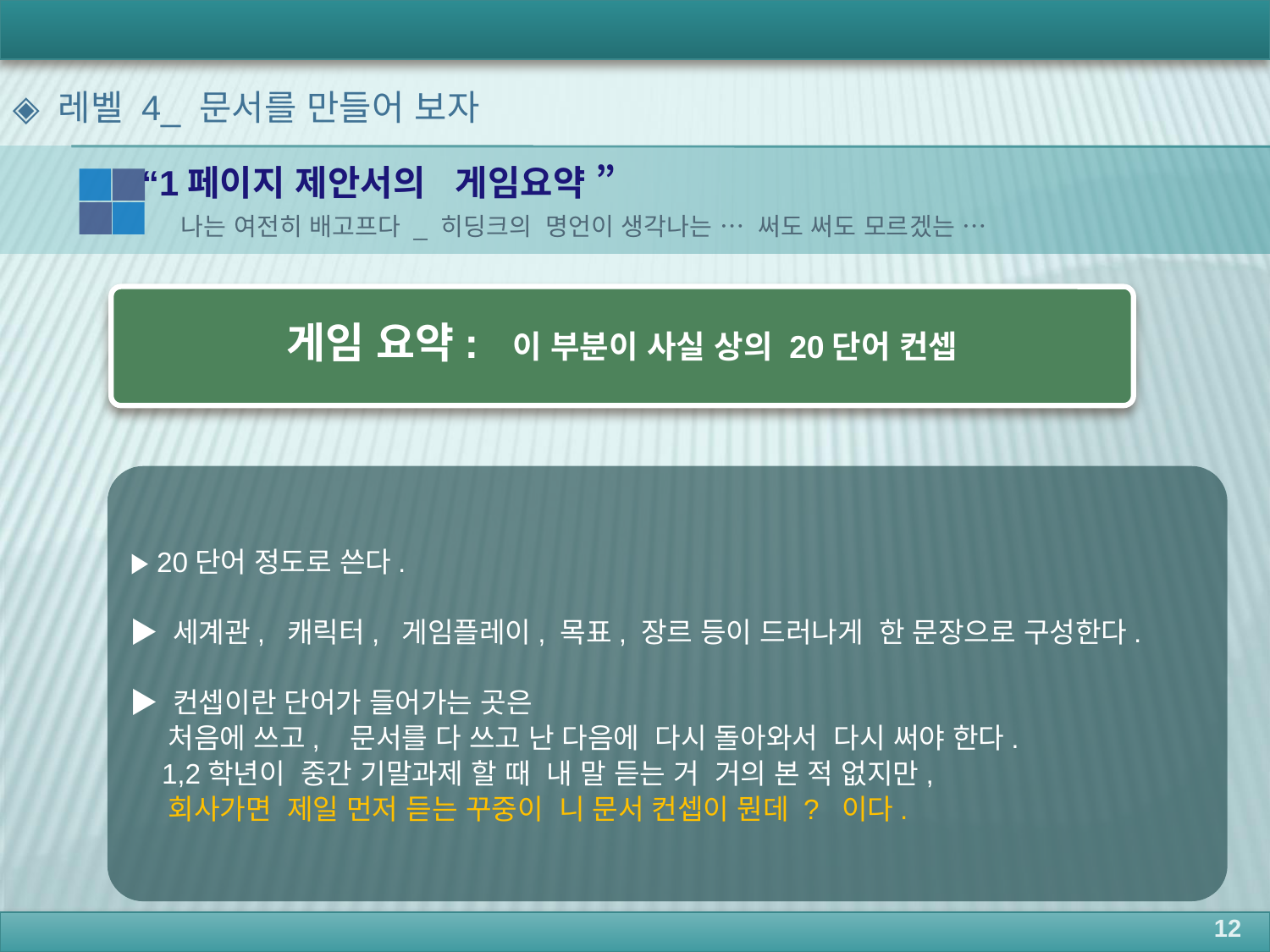

◈ 레벨 4_ 문서를 만들어 보자

“1페이지 제안서의   게임요약 ”

나는 여전히 배고프다 _ 히딩크의  명언이 생각나는 …  써도 써도 모르겠는 …
게임 요약:  이 부분이 사실 상의 20단어 컨셉
▶ 20단어 정도로 쓴다.

▶ 세계관,  캐릭터,  게임플레이, 목표, 장르 등이 드러나게  한 문장으로 구성한다.

▶ 컨셉이란 단어가 들어가는 곳은
    처음에 쓰고,   문서를 다 쓰고 난 다음에  다시 돌아와서  다시 써야 한다.
    1,2학년이  중간 기말과제 할 때  내 말 듣는 거  거의 본 적 없지만,
    회사가면  제일 먼저 듣는 꾸중이  니 문서 컨셉이 뭔데 ?  이다.
12